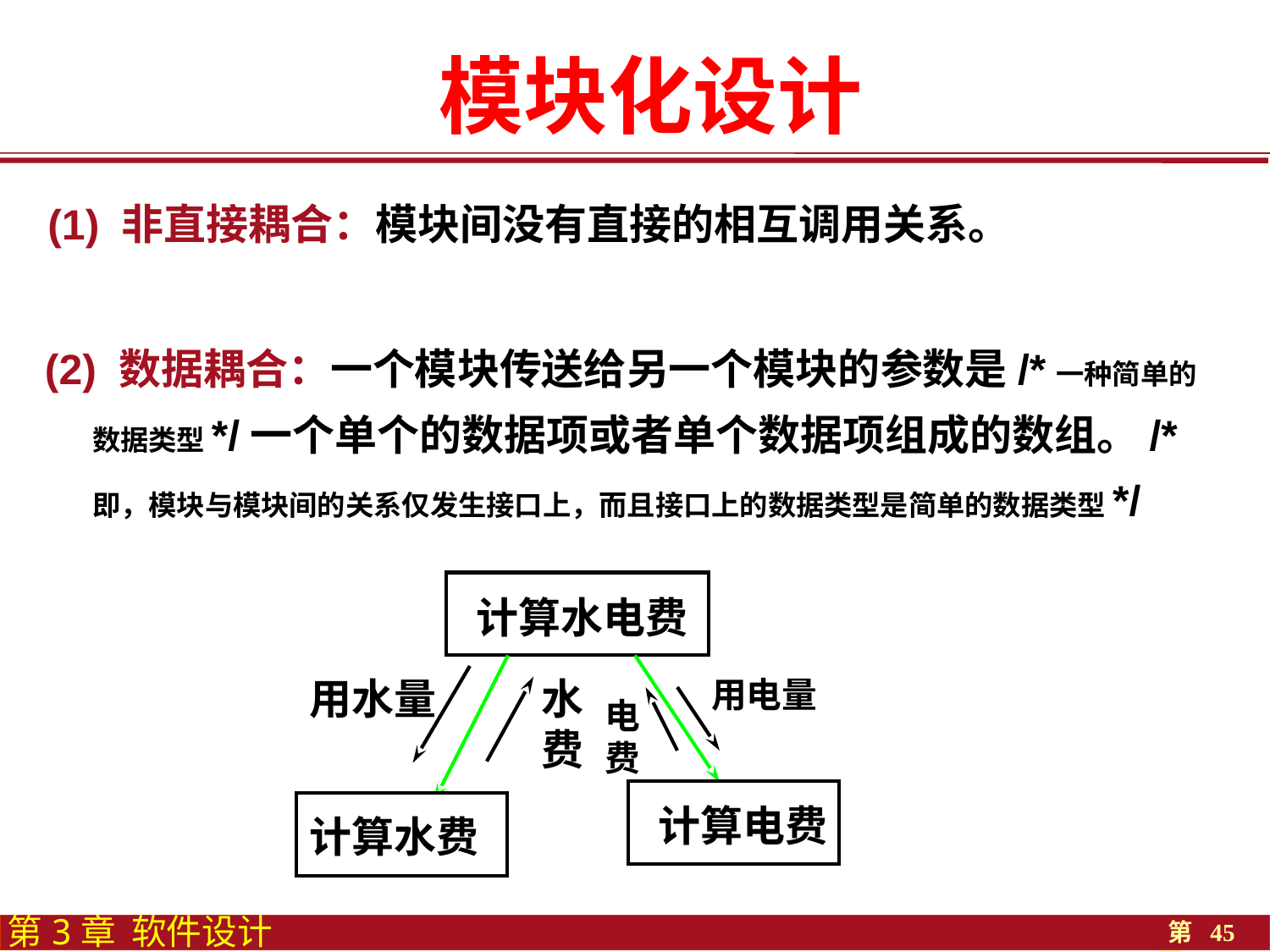

模块化设计
(1) 非直接耦合：模块间没有直接的相互调用关系。
(2) 数据耦合：一个模块传送给另一个模块的参数是/*一种简单的数据类型*/一个单个的数据项或者单个数据项组成的数组。/*即，模块与模块间的关系仅发生接口上，而且接口上的数据类型是简单的数据类型*/

计算水电费

用水量

水费
用电量

电费

计算电费
计算水费